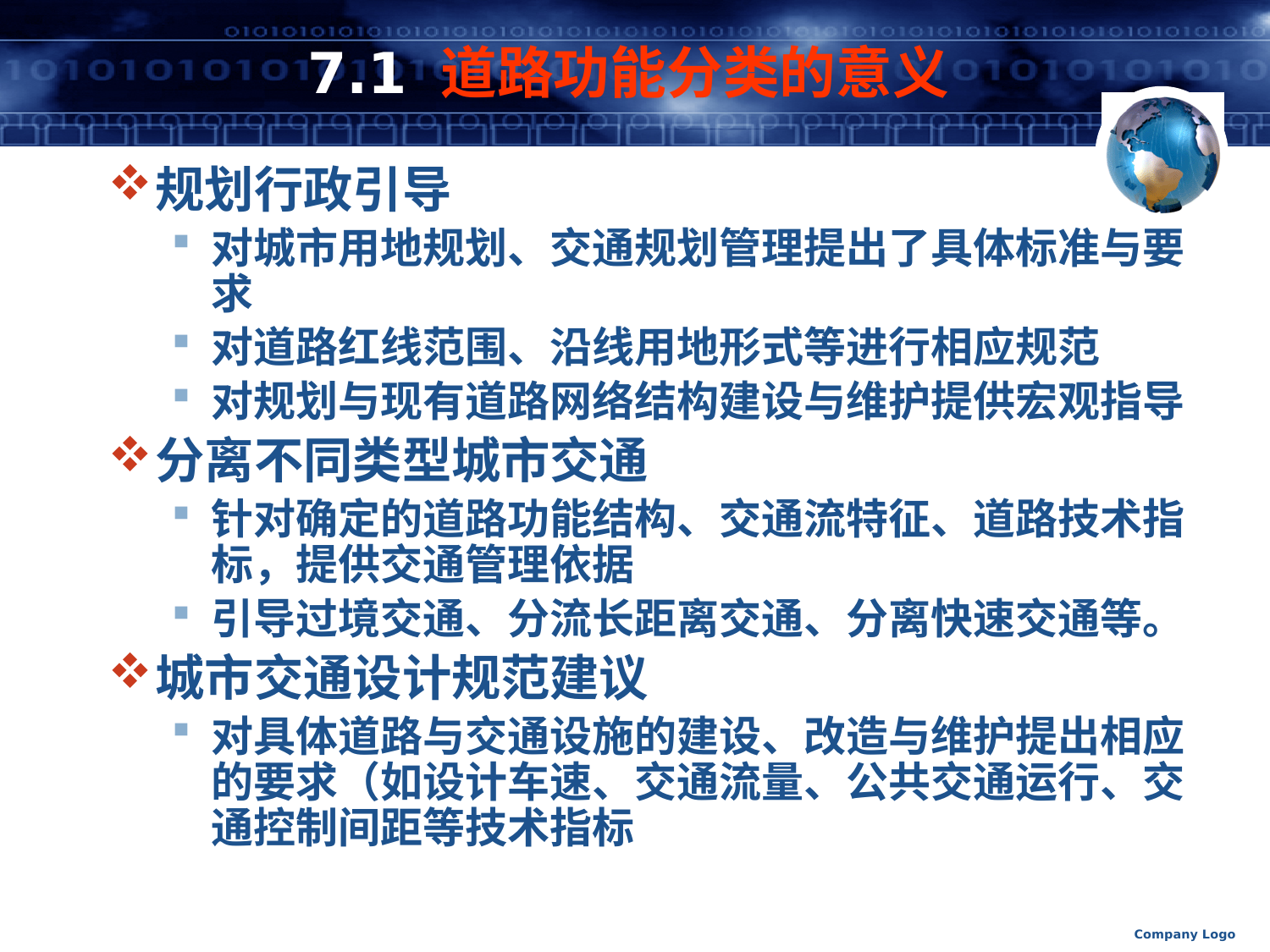

# 7.1 道路功能分类的意义
规划行政引导
对城市用地规划、交通规划管理提出了具体标准与要求
对道路红线范围、沿线用地形式等进行相应规范
对规划与现有道路网络结构建设与维护提供宏观指导
分离不同类型城市交通
针对确定的道路功能结构、交通流特征、道路技术指标，提供交通管理依据
引导过境交通、分流长距离交通、分离快速交通等。
城市交通设计规范建议
对具体道路与交通设施的建设、改造与维护提出相应的要求（如设计车速、交通流量、公共交通运行、交通控制间距等技术指标
Company Logo